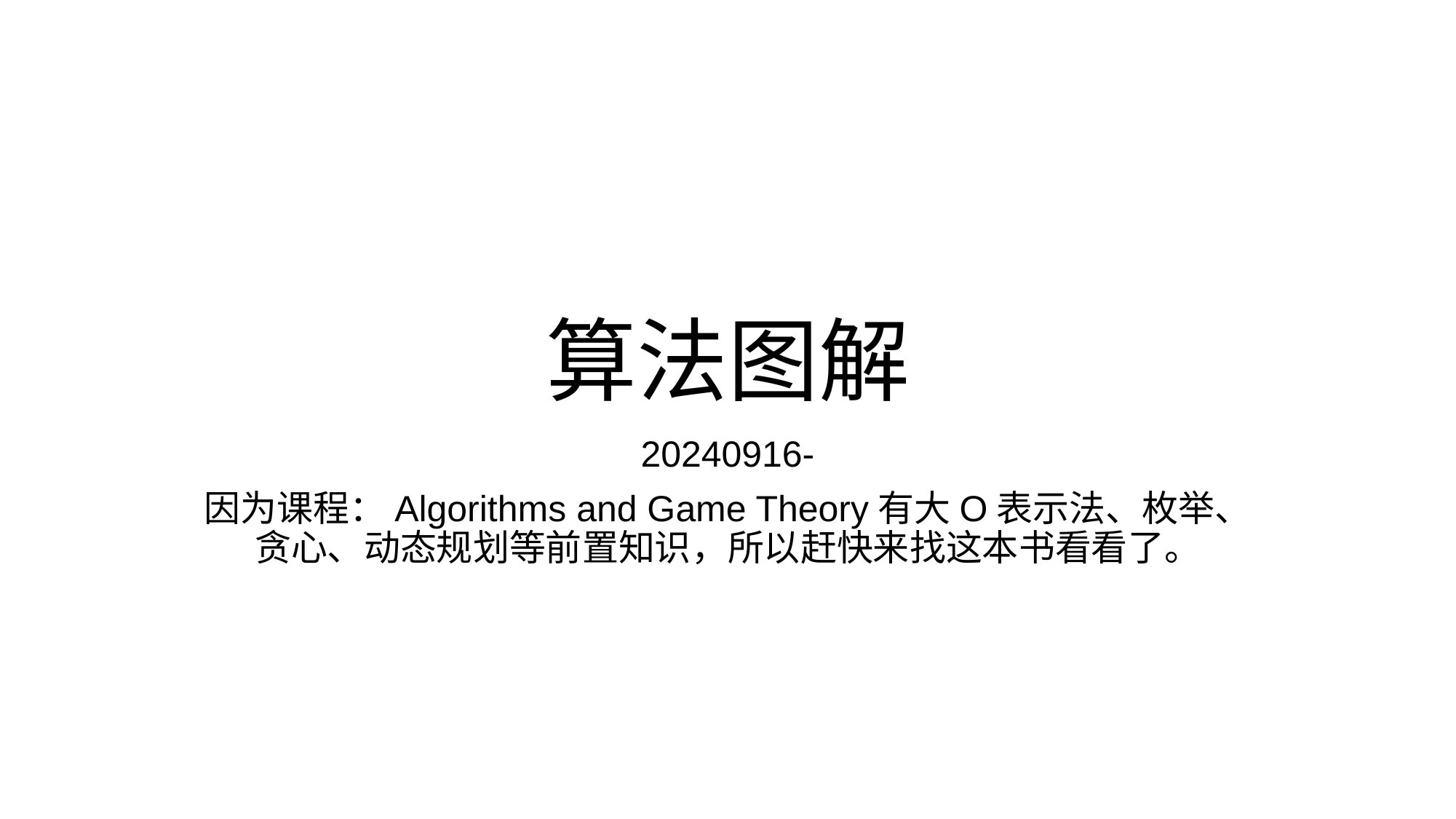

# 算法图解
20240916-
因为课程：Algorithms and Game Theory有大O表示法、枚举、贪心、动态规划等前置知识，所以赶快来找这本书看看了。